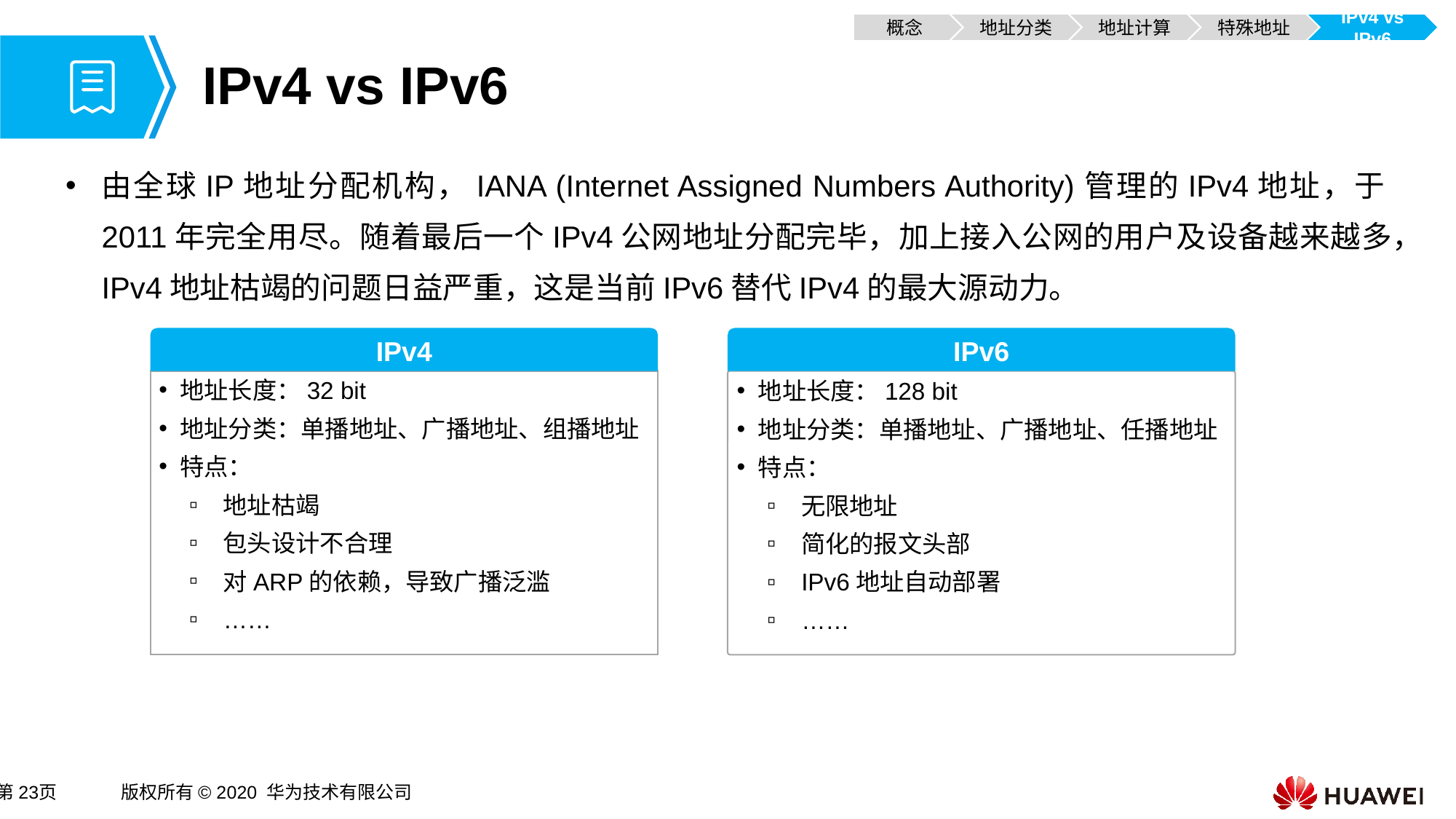

概念
地址分类
地址计算
特殊地址
IPv4 vs IPv6
# IPv4 vs IPv6
由全球IP地址分配机构，IANA (Internet Assigned Numbers Authority)管理的IPv4地址，于2011年完全用尽。随着最后一个IPv4公网地址分配完毕，加上接入公网的用户及设备越来越多，IPv4地址枯竭的问题日益严重，这是当前IPv6替代IPv4的最大源动力。
IPv4
IPv6
地址长度：128 bit
地址分类：单播地址、广播地址、任播地址
特点：
无限地址
简化的报文头部
IPv6地址自动部署
……
地址长度：32 bit
地址分类：单播地址、广播地址、组播地址
特点：
地址枯竭
包头设计不合理
对ARP的依赖，导致广播泛滥
……